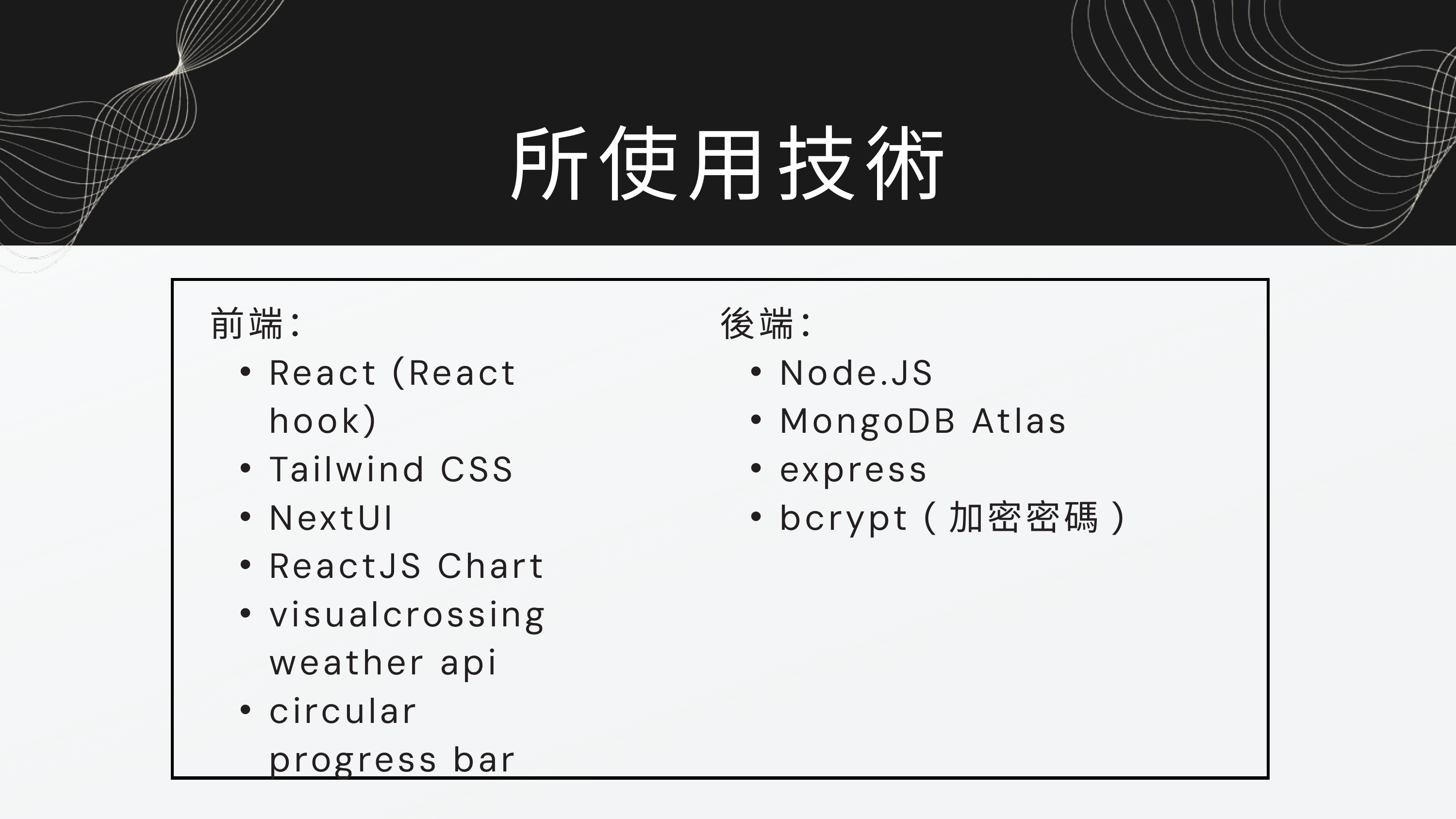

所使用技術

前端：
React (React hook)
Tailwind CSS
NextUI
ReactJS Chart
visualcrossing weather api
circular progress bar

後端：
Node.JS
MongoDB Atlas
express
bcrypt (加密密碼)